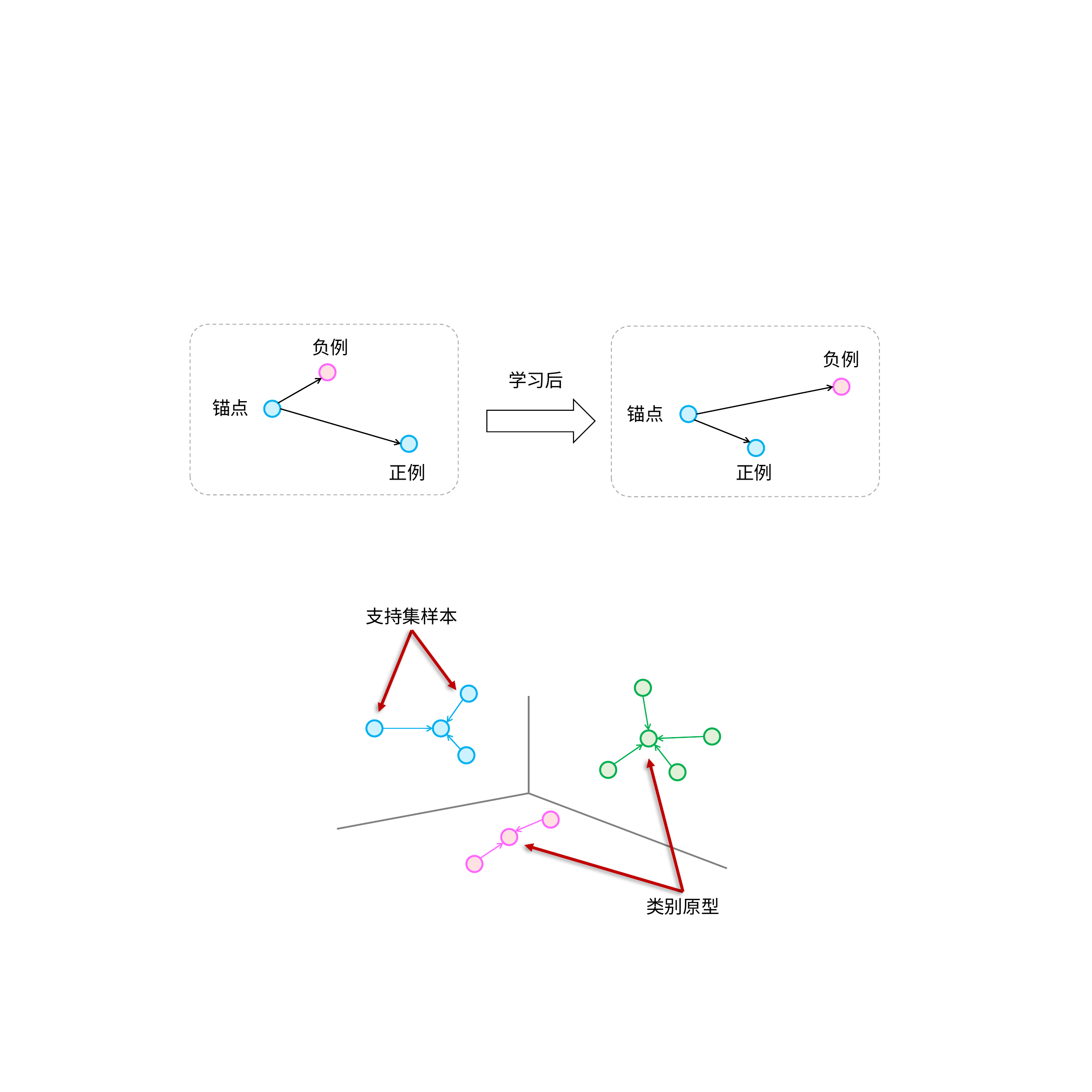

负例
负例

学习后

锚点
锚点

正例
正例
支持集样本

类别原型